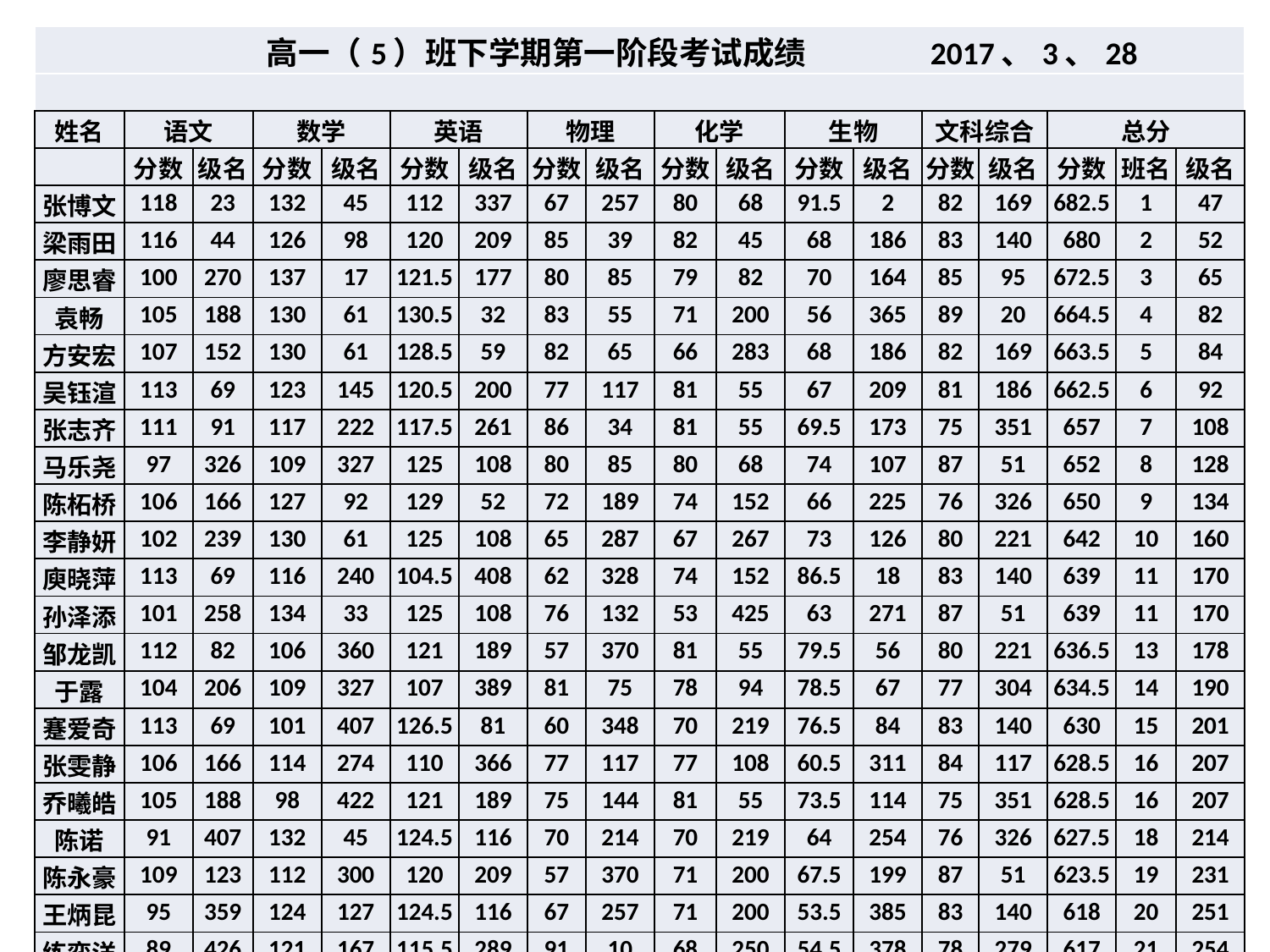

| 高一（5）班下学期第一阶段考试成绩 2017、3、28 |  |  |  |  |  |  |  |  |  |  |  |  |  |  |  |  |  |
| --- | --- | --- | --- | --- | --- | --- | --- | --- | --- | --- | --- | --- | --- | --- | --- | --- | --- |
|  |  |  |  |  |  |  |  |  |  |  |  |  |  |  |  |  |  |
| 姓名 | 语文 |  | 数学 |  | 英语 |  | 物理 |  | 化学 |  | 生物 |  | 文科综合 |  | 总分 |  |  |
|  | 分数 | 级名 | 分数 | 级名 | 分数 | 级名 | 分数 | 级名 | 分数 | 级名 | 分数 | 级名 | 分数 | 级名 | 分数 | 班名 | 级名 |
| 张博文 | 118 | 23 | 132 | 45 | 112 | 337 | 67 | 257 | 80 | 68 | 91.5 | 2 | 82 | 169 | 682.5 | 1 | 47 |
| 梁雨田 | 116 | 44 | 126 | 98 | 120 | 209 | 85 | 39 | 82 | 45 | 68 | 186 | 83 | 140 | 680 | 2 | 52 |
| 廖思睿 | 100 | 270 | 137 | 17 | 121.5 | 177 | 80 | 85 | 79 | 82 | 70 | 164 | 85 | 95 | 672.5 | 3 | 65 |
| 袁畅 | 105 | 188 | 130 | 61 | 130.5 | 32 | 83 | 55 | 71 | 200 | 56 | 365 | 89 | 20 | 664.5 | 4 | 82 |
| 方安宏 | 107 | 152 | 130 | 61 | 128.5 | 59 | 82 | 65 | 66 | 283 | 68 | 186 | 82 | 169 | 663.5 | 5 | 84 |
| 吴钰渲 | 113 | 69 | 123 | 145 | 120.5 | 200 | 77 | 117 | 81 | 55 | 67 | 209 | 81 | 186 | 662.5 | 6 | 92 |
| 张志齐 | 111 | 91 | 117 | 222 | 117.5 | 261 | 86 | 34 | 81 | 55 | 69.5 | 173 | 75 | 351 | 657 | 7 | 108 |
| 马乐尧 | 97 | 326 | 109 | 327 | 125 | 108 | 80 | 85 | 80 | 68 | 74 | 107 | 87 | 51 | 652 | 8 | 128 |
| 陈柘桥 | 106 | 166 | 127 | 92 | 129 | 52 | 72 | 189 | 74 | 152 | 66 | 225 | 76 | 326 | 650 | 9 | 134 |
| 李静妍 | 102 | 239 | 130 | 61 | 125 | 108 | 65 | 287 | 67 | 267 | 73 | 126 | 80 | 221 | 642 | 10 | 160 |
| 庾晓萍 | 113 | 69 | 116 | 240 | 104.5 | 408 | 62 | 328 | 74 | 152 | 86.5 | 18 | 83 | 140 | 639 | 11 | 170 |
| 孙泽添 | 101 | 258 | 134 | 33 | 125 | 108 | 76 | 132 | 53 | 425 | 63 | 271 | 87 | 51 | 639 | 11 | 170 |
| 邹龙凯 | 112 | 82 | 106 | 360 | 121 | 189 | 57 | 370 | 81 | 55 | 79.5 | 56 | 80 | 221 | 636.5 | 13 | 178 |
| 于露 | 104 | 206 | 109 | 327 | 107 | 389 | 81 | 75 | 78 | 94 | 78.5 | 67 | 77 | 304 | 634.5 | 14 | 190 |
| 蹇爱奇 | 113 | 69 | 101 | 407 | 126.5 | 81 | 60 | 348 | 70 | 219 | 76.5 | 84 | 83 | 140 | 630 | 15 | 201 |
| 张雯静 | 106 | 166 | 114 | 274 | 110 | 366 | 77 | 117 | 77 | 108 | 60.5 | 311 | 84 | 117 | 628.5 | 16 | 207 |
| 乔曦皓 | 105 | 188 | 98 | 422 | 121 | 189 | 75 | 144 | 81 | 55 | 73.5 | 114 | 75 | 351 | 628.5 | 16 | 207 |
| 陈诺 | 91 | 407 | 132 | 45 | 124.5 | 116 | 70 | 214 | 70 | 219 | 64 | 254 | 76 | 326 | 627.5 | 18 | 214 |
| 陈永豪 | 109 | 123 | 112 | 300 | 120 | 209 | 57 | 370 | 71 | 200 | 67.5 | 199 | 87 | 51 | 623.5 | 19 | 231 |
| 王炳昆 | 95 | 359 | 124 | 127 | 124.5 | 116 | 67 | 257 | 71 | 200 | 53.5 | 385 | 83 | 140 | 618 | 20 | 251 |
| 练奕洋 | 89 | 426 | 121 | 167 | 115.5 | 289 | 91 | 10 | 68 | 250 | 54.5 | 378 | 78 | 279 | 617 | 21 | 254 |
| 曾静优 | 99 | 286 | 117 | 222 | 112 | 337 | 70 | 214 | 75 | 139 | 62 | 285 | 81 | 186 | 616 | 22 | 258 |